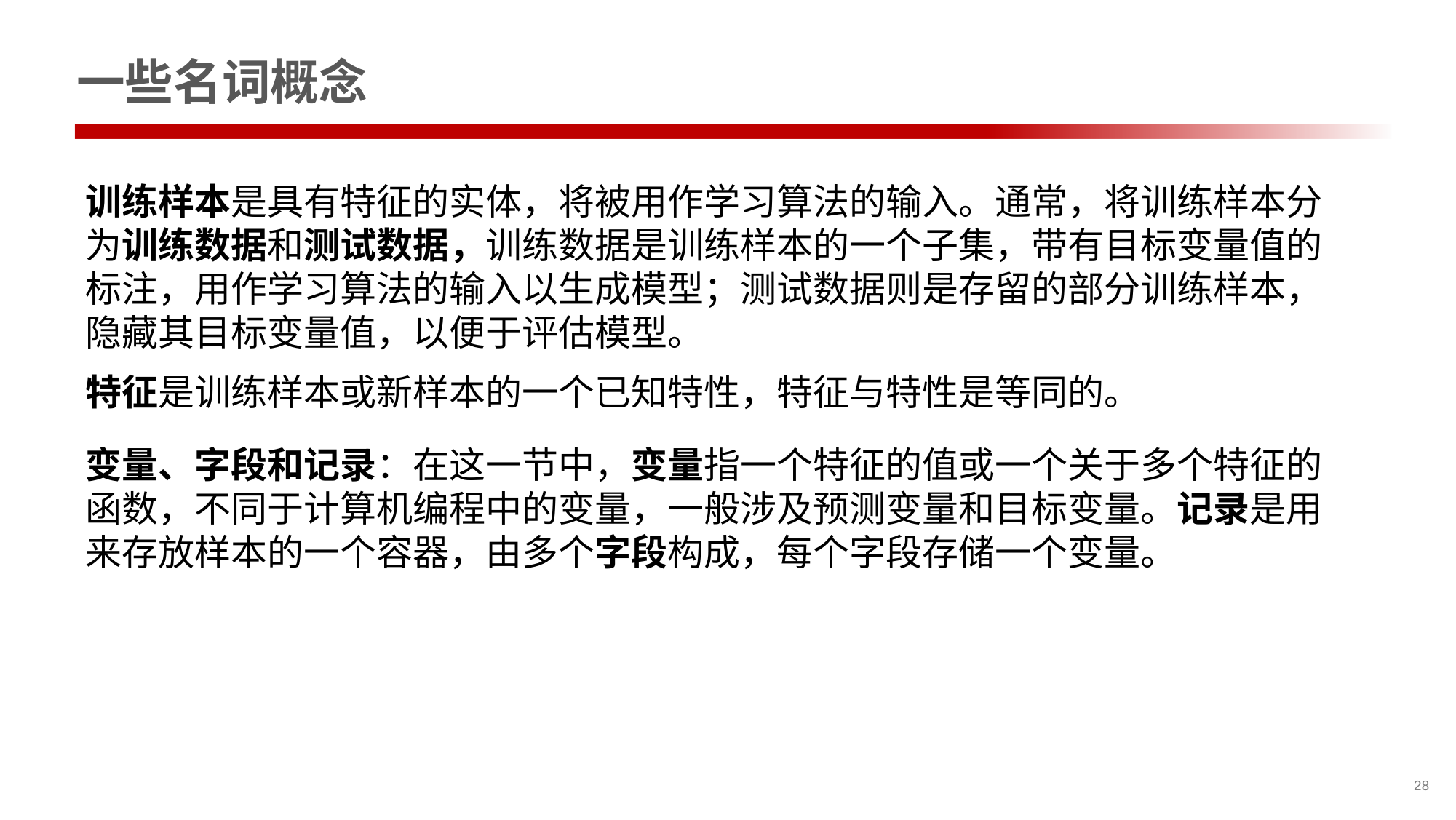

# 一些名词概念

训练样本是具有特征的实体，将被用作学习算法的输入。通常，将训练样本分为训练数据和测试数据，训练数据是训练样本的一个子集，带有目标变量值的标注，用作学习算法的输入以生成模型；测试数据则是存留的部分训练样本，隐藏其目标变量值，以便于评估模型。
特征是训练样本或新样本的一个已知特性，特征与特性是等同的。
变量、字段和记录：在这一节中，变量指一个特征的值或一个关于多个特征的函数，不同于计算机编程中的变量，一般涉及预测变量和目标变量。记录是用来存放样本的一个容器，由多个字段构成，每个字段存储一个变量。
28